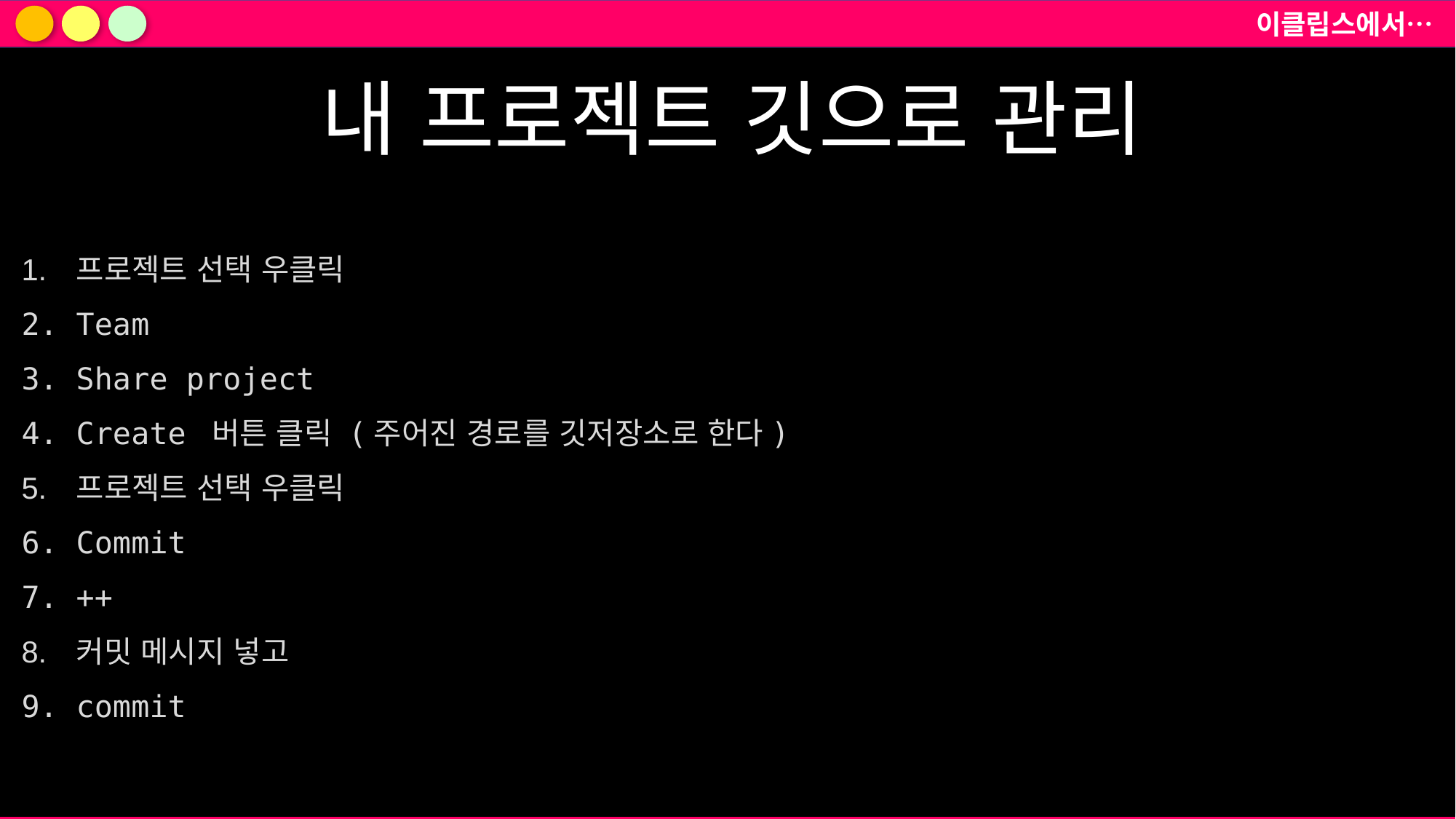

이클립스에서…
내 프로젝트 깃으로 관리

프로젝트 선택 우클릭
Team
Share project
Create 버튼 클릭 (주어진 경로를 깃저장소로 한다)
프로젝트 선택 우클릭
Commit
++
커밋 메시지 넣고
commit